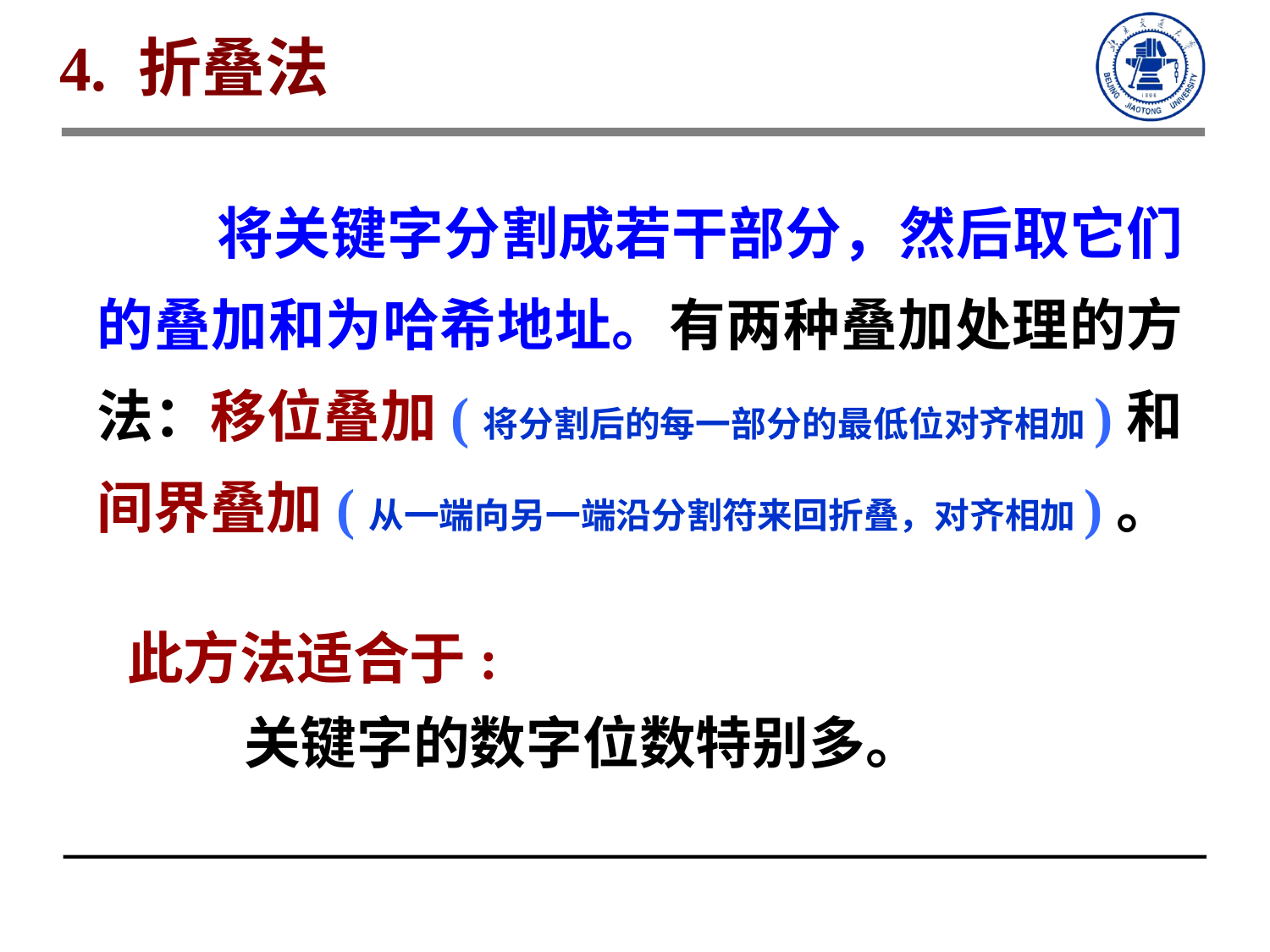

4. 折叠法
        将关键字分割成若干部分，然后取它们的叠加和为哈希地址。有两种叠加处理的方法：移位叠加(将分割后的每一部分的最低位对齐相加)和间界叠加(从一端向另一端沿分割符来回折叠，对齐相加)。
此方法适合于:
        关键字的数字位数特别多。